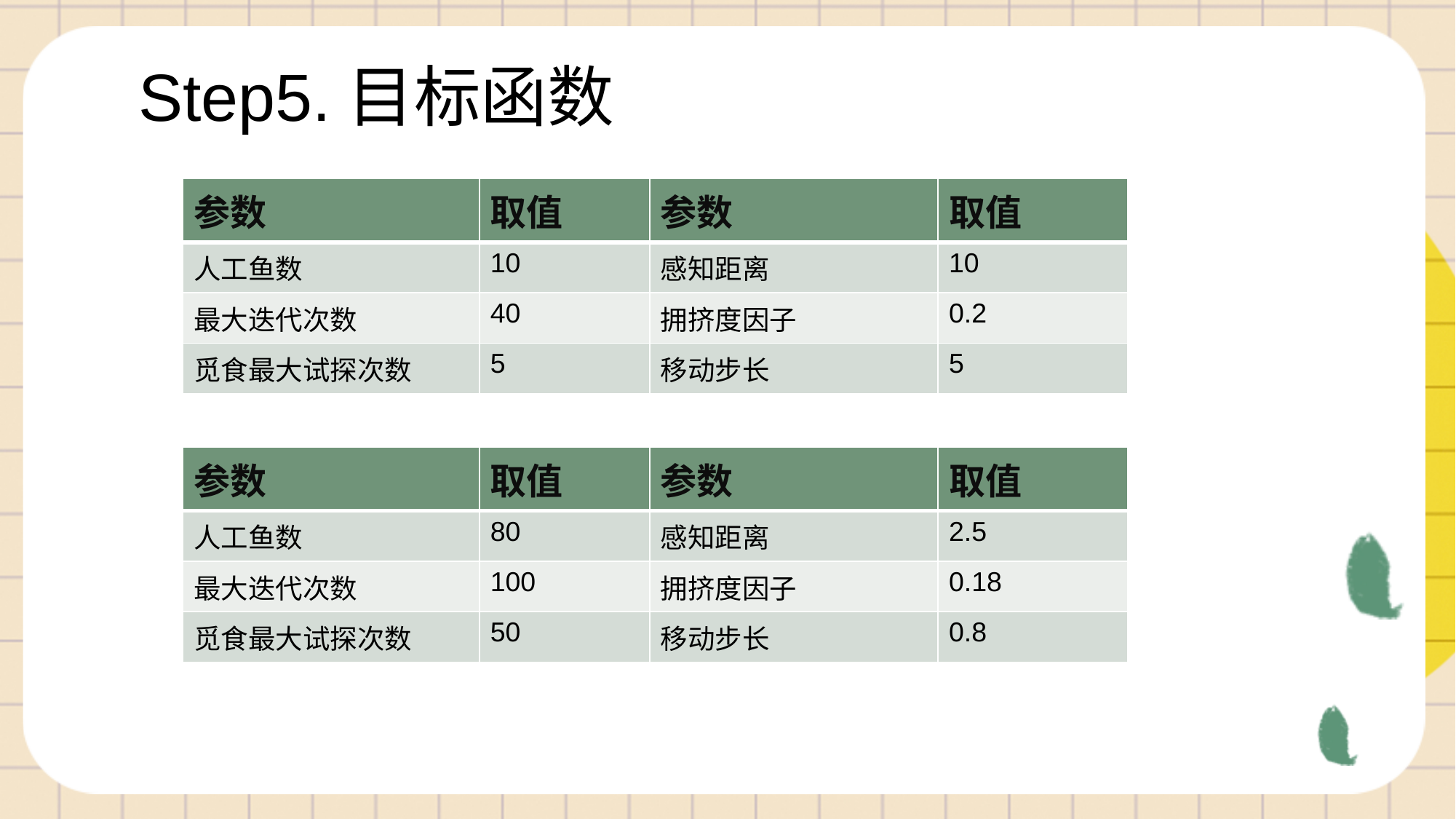

# Step5.目标函数
| 参数 | 取值 | 参数 | 取值 |
| --- | --- | --- | --- |
| 人工鱼数 | 10 | 感知距离 | 10 |
| 最大迭代次数 | 40 | 拥挤度因子 | 0.2 |
| 觅食最大试探次数 | 5 | 移动步长 | 5 |
| 参数 | 取值 | 参数 | 取值 |
| --- | --- | --- | --- |
| 人工鱼数 | 80 | 感知距离 | 2.5 |
| 最大迭代次数 | 100 | 拥挤度因子 | 0.18 |
| 觅食最大试探次数 | 50 | 移动步长 | 0.8 |